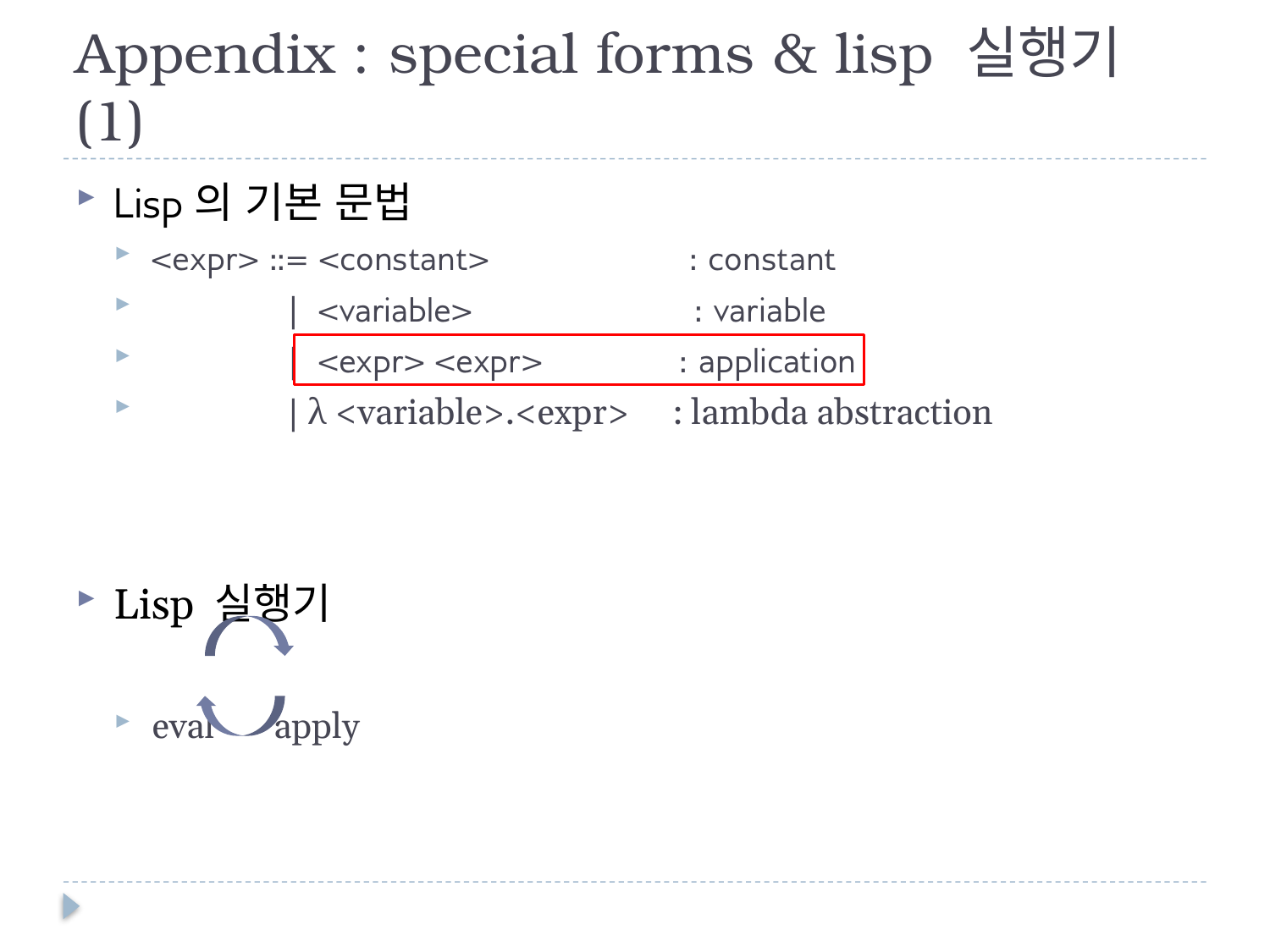

# Appendix : special forms & lisp 실행기 (1)
Lisp의 기본 문법
<expr> ::= <constant>                   : constant
             |  <variable>                     : variable
             |  <expr> <expr>             : application
             | λ <variable>.<expr>     : lambda abstraction

Lisp 실행기

eval       apply